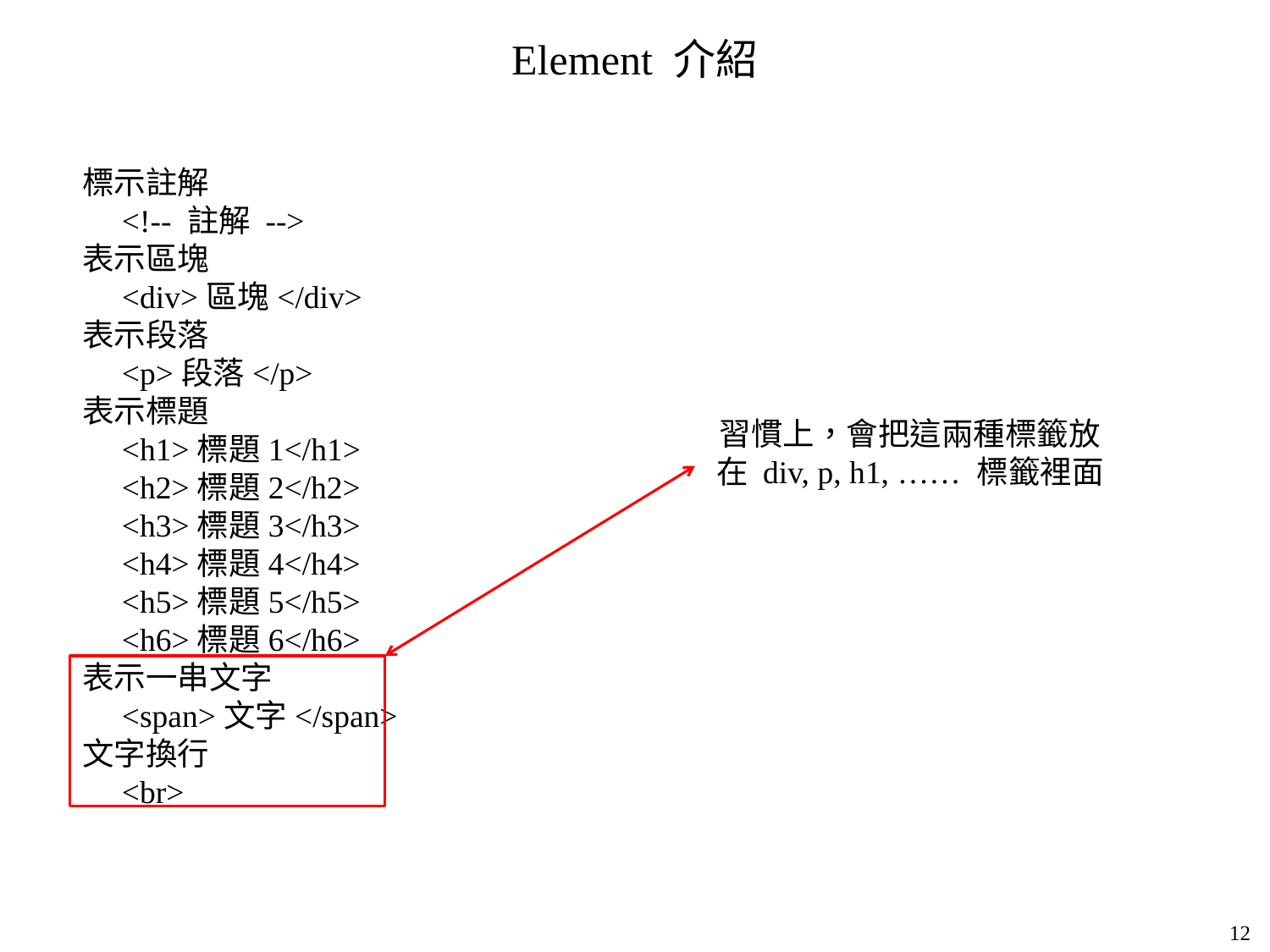

Element 介紹
標示註解
　<!-- 註解 -->
表示區塊
　<div>區塊</div>
表示段落
　<p>段落</p>
表示標題
　<h1>標題1</h1>
　<h2>標題2</h2>
　<h3>標題3</h3>
　<h4>標題4</h4>
　<h5>標題5</h5>
　<h6>標題6</h6>
表示一串文字
　<span>文字</span>
文字換行
　<br>
習慣上，會把這兩種標籤放在 div, p, h1, …… 標籤裡面

12